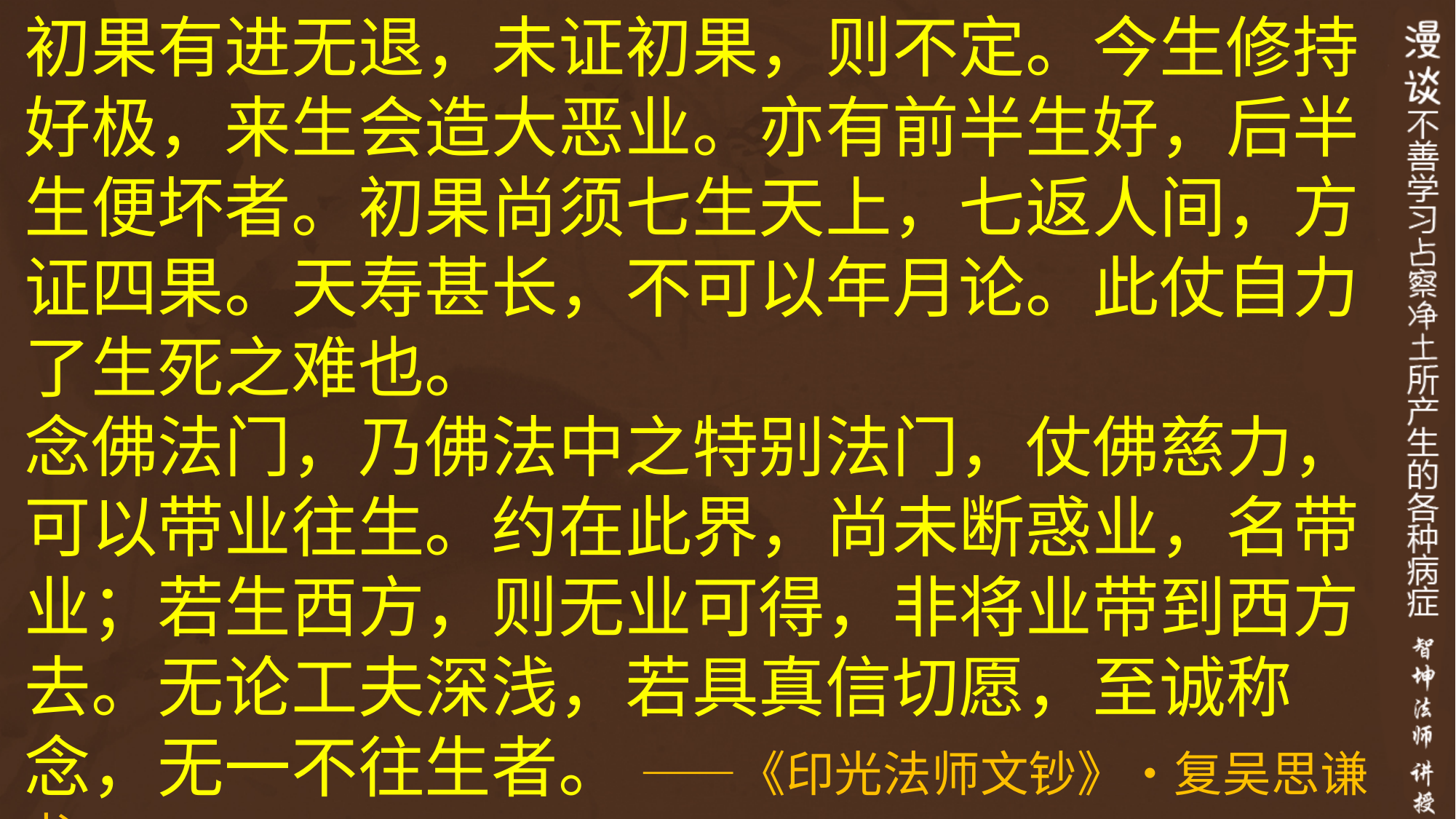

初果有进无退，未证初果，则不定。今生修持好极，来生会造大恶业。亦有前半生好，后半生便坏者。初果尚须七生天上，七返人间，方证四果。天寿甚长，不可以年月论。此仗自力了生死之难也。
念佛法门，乃佛法中之特别法门，仗佛慈力，可以带业往生。约在此界，尚未断惑业，名带业；若生西方，则无业可得，非将业带到西方去。无论工夫深浅，若具真信切愿，至诚称念，无一不往生者。 ——《印光法师文钞》•复吴思谦书